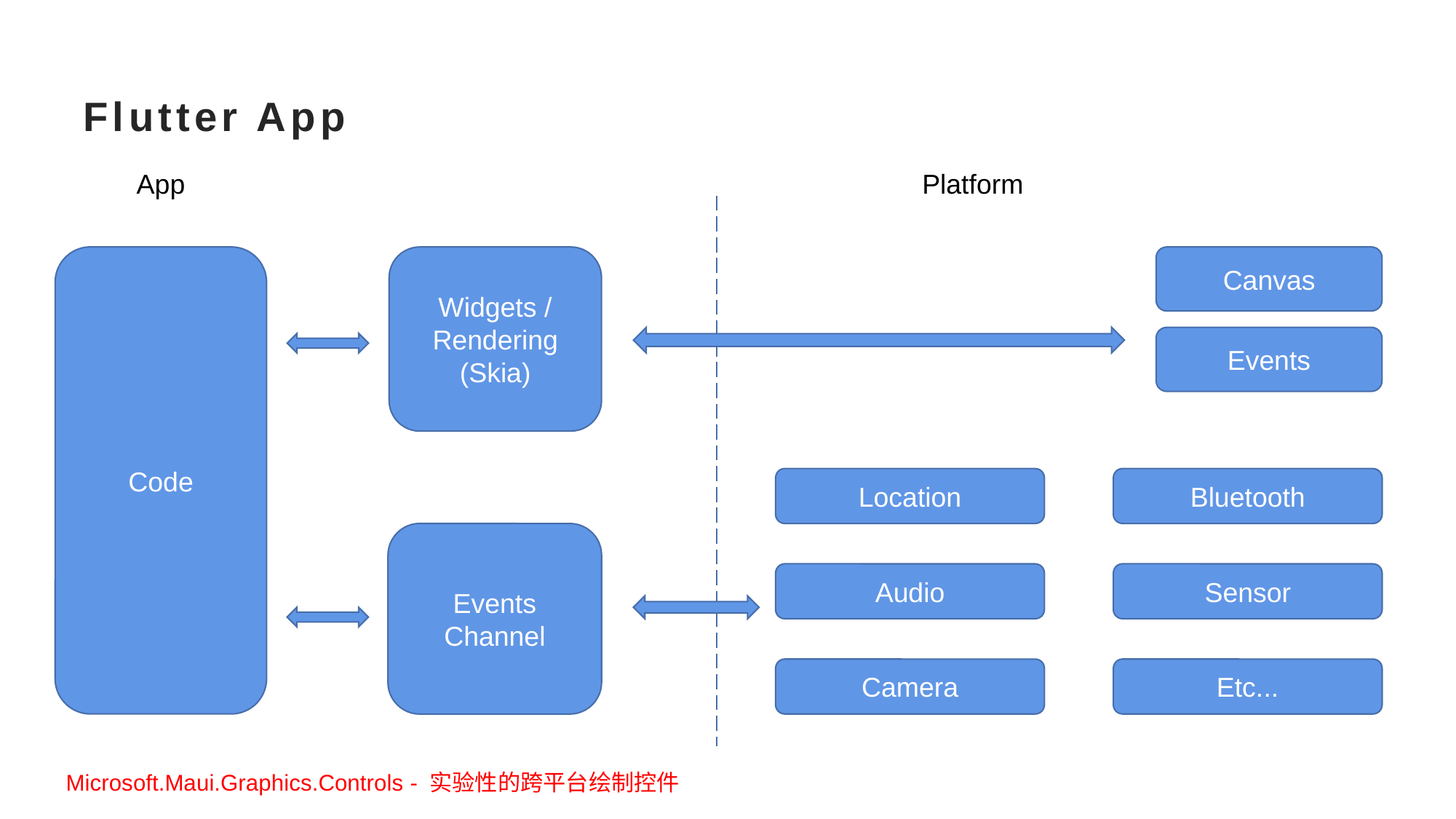

# Flutter App
App
Platform
Code
Widgets / Rendering
(Skia)
Canvas

Events

Location
Bluetooth
Events
Channel
Audio
Sensor

Camera
Etc...
Microsoft.Maui.Graphics.Controls - 实验性的跨平台绘制控件